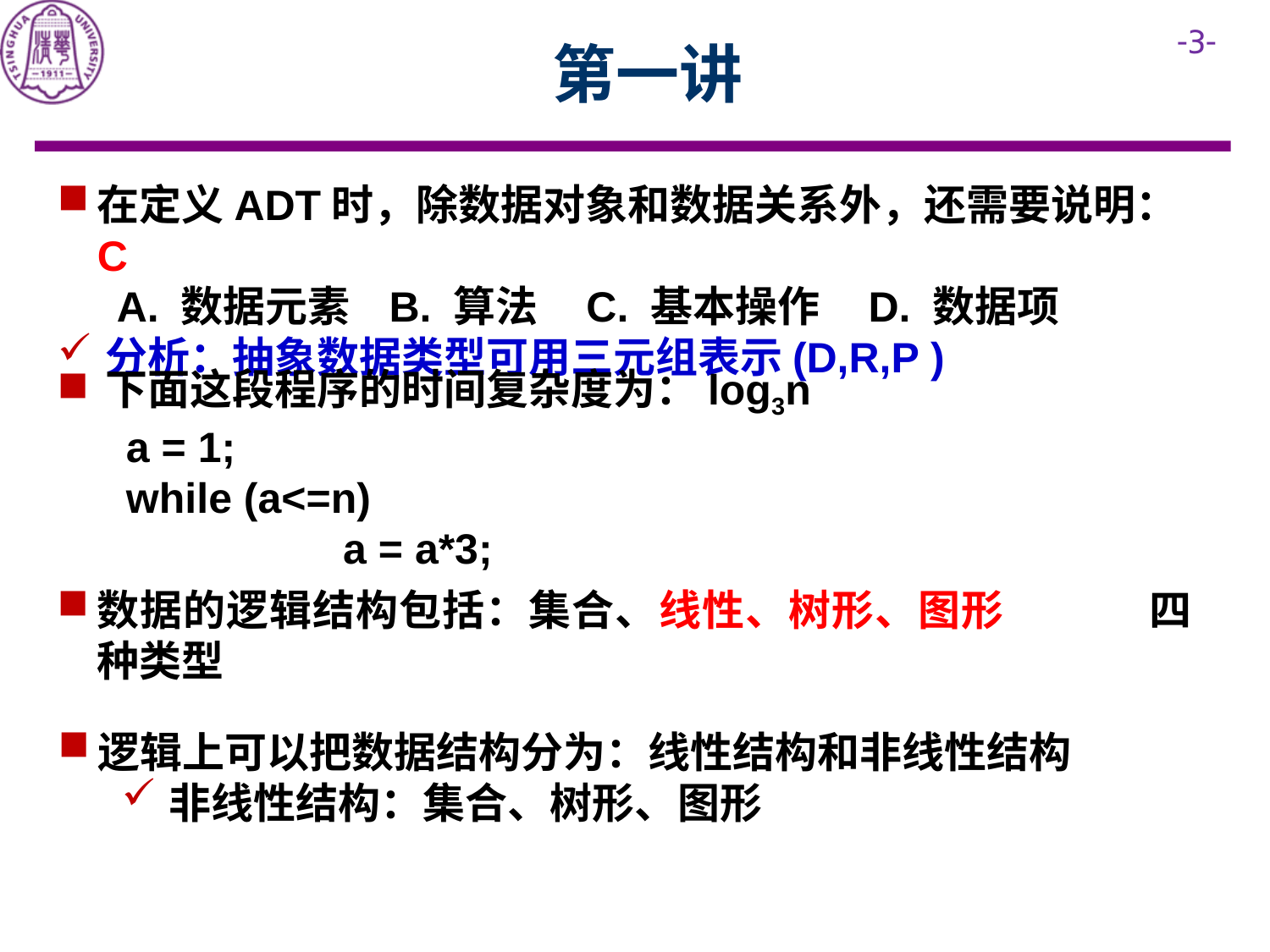

# 第一讲
在定义ADT时，除数据对象和数据关系外，还需要说明：C
     A. 数据元素   B. 算法    C. 基本操作    D. 数据项
分析：抽象数据类型可用三元组表示(D,R,P )
下面这段程序的时间复杂度为：log3n
a = 1;
while (a<=n)
		a = a*3;
数据的逻辑结构包括：集合、线性、树形、图形              四种类型
逻辑上可以把数据结构分为：线性结构和非线性结构
非线性结构：集合、树形、图形